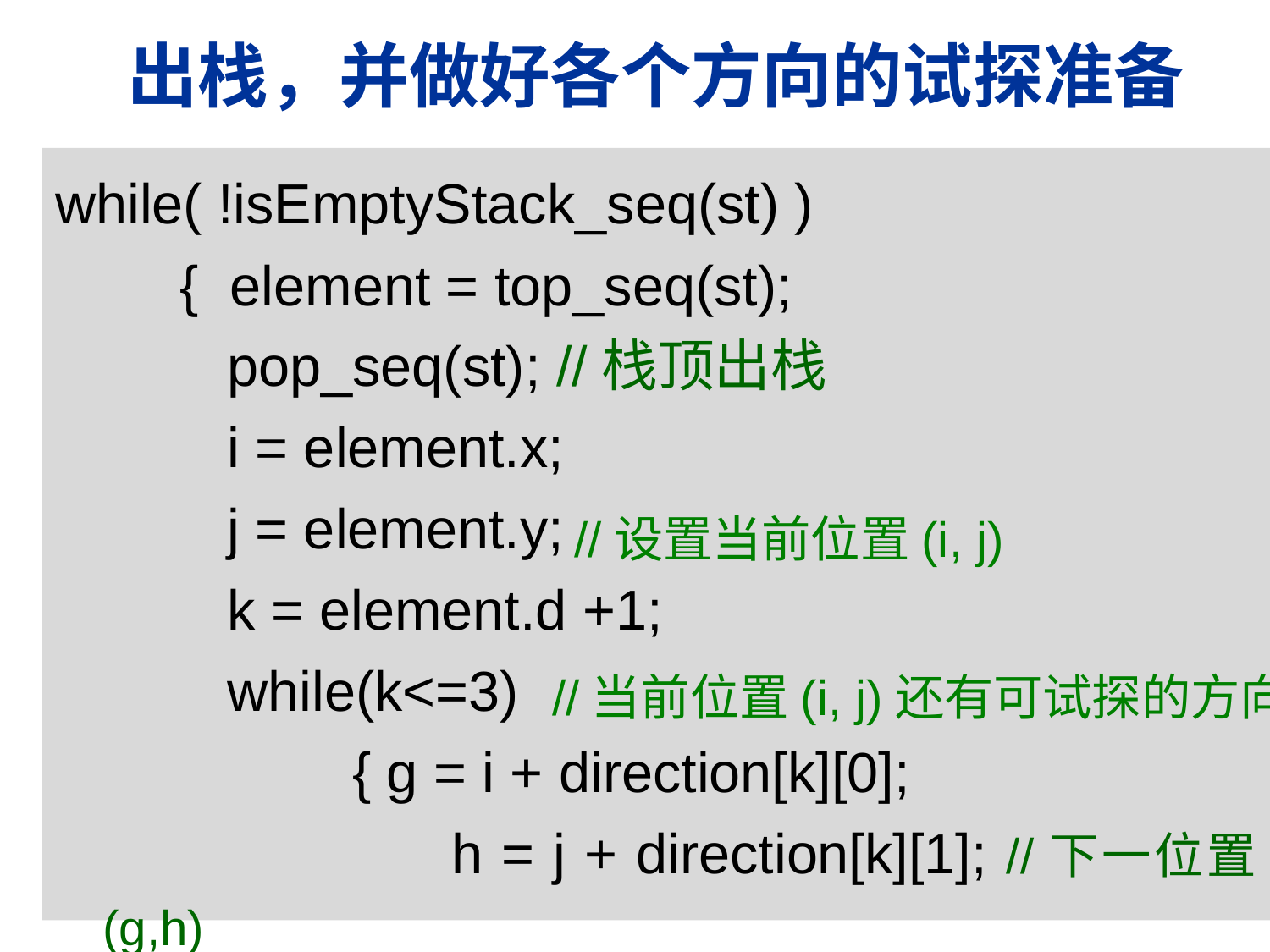

# 出栈，并做好各个方向的试探准备
while( !isEmptyStack_seq(st) )
        {  element = top_seq(st);
           pop_seq(st); //栈顶出栈
           i = element.x;
           j = element.y;
           k = element.d +1;
           while(k<=3)
                   { g = i + direction[k][0];
                     h = j + direction[k][1]; //下一位置(g,h)
//设置当前位置(i, j)
//当前位置(i, j)还有可试探的方向